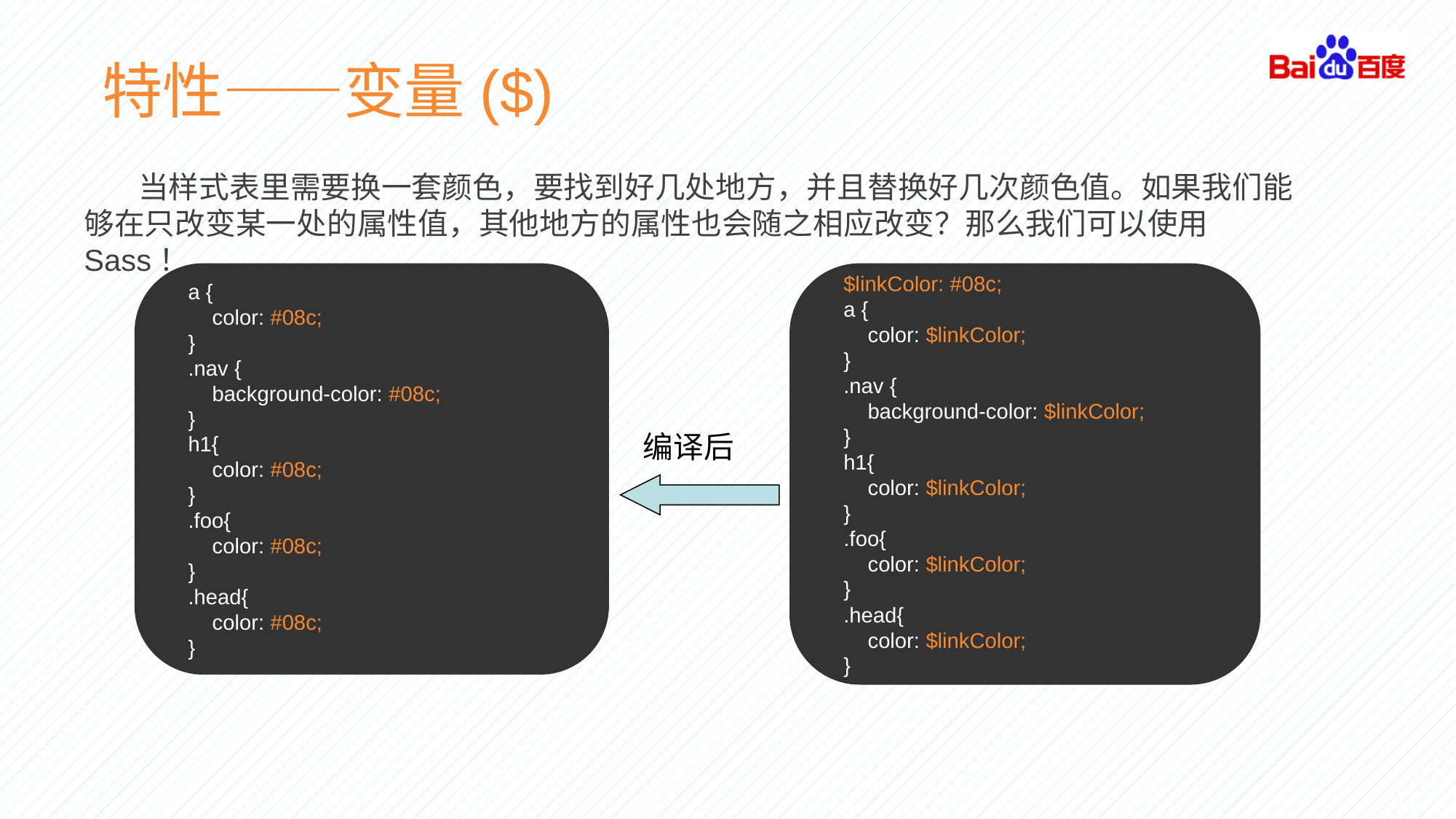

特性——变量($)
       当样式表里需要换一套颜色，要找到好几处地方，并且替换好几次颜色值。如果我们能够在只改变某一处的属性值，其他地方的属性也会随之相应改变？那么我们可以使用Sass！
    a {
        color: #08c;
    }
    .nav {
        background-color: #08c;
    }
    h1{
        color: #08c;
    }
    .foo{
        color: #08c;
    }
    .head{
        color: #08c;
    }
    $linkColor: #08c;
    a {
        color: $linkColor;
    }
    .nav {
        background-color: $linkColor;
    }
    h1{
        color: $linkColor;
    }
    .foo{
        color: $linkColor;
    }
    .head{
        color: $linkColor;
    }
编译后